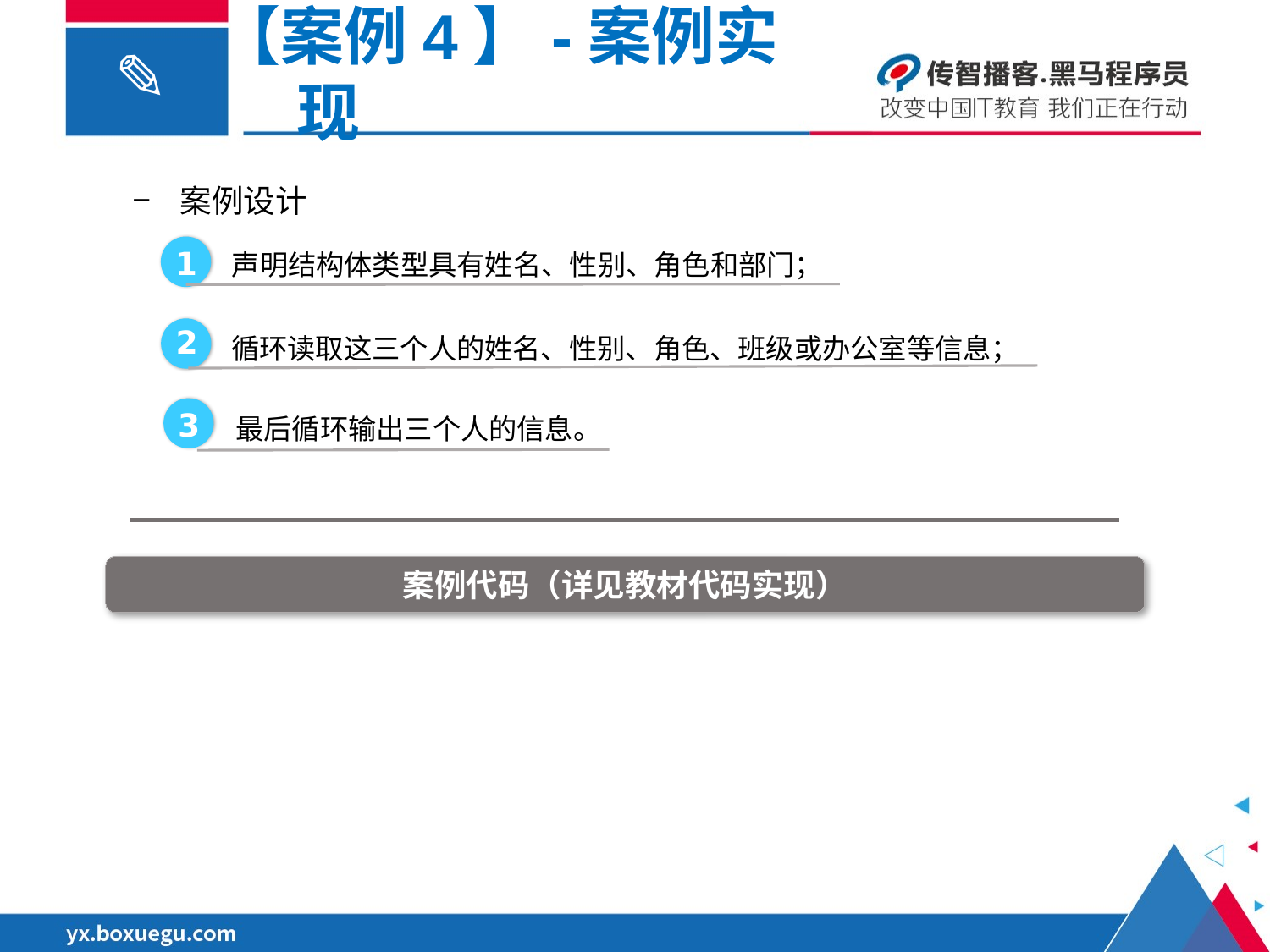

【案例4】-案例实现
案例设计
声明结构体类型具有姓名、性别、角色和部门；

1
循环读取这三个人的姓名、性别、角色、班级或办公室等信息；
2

最后循环输出三个人的信息。

3
案例代码（详见教材代码实现）